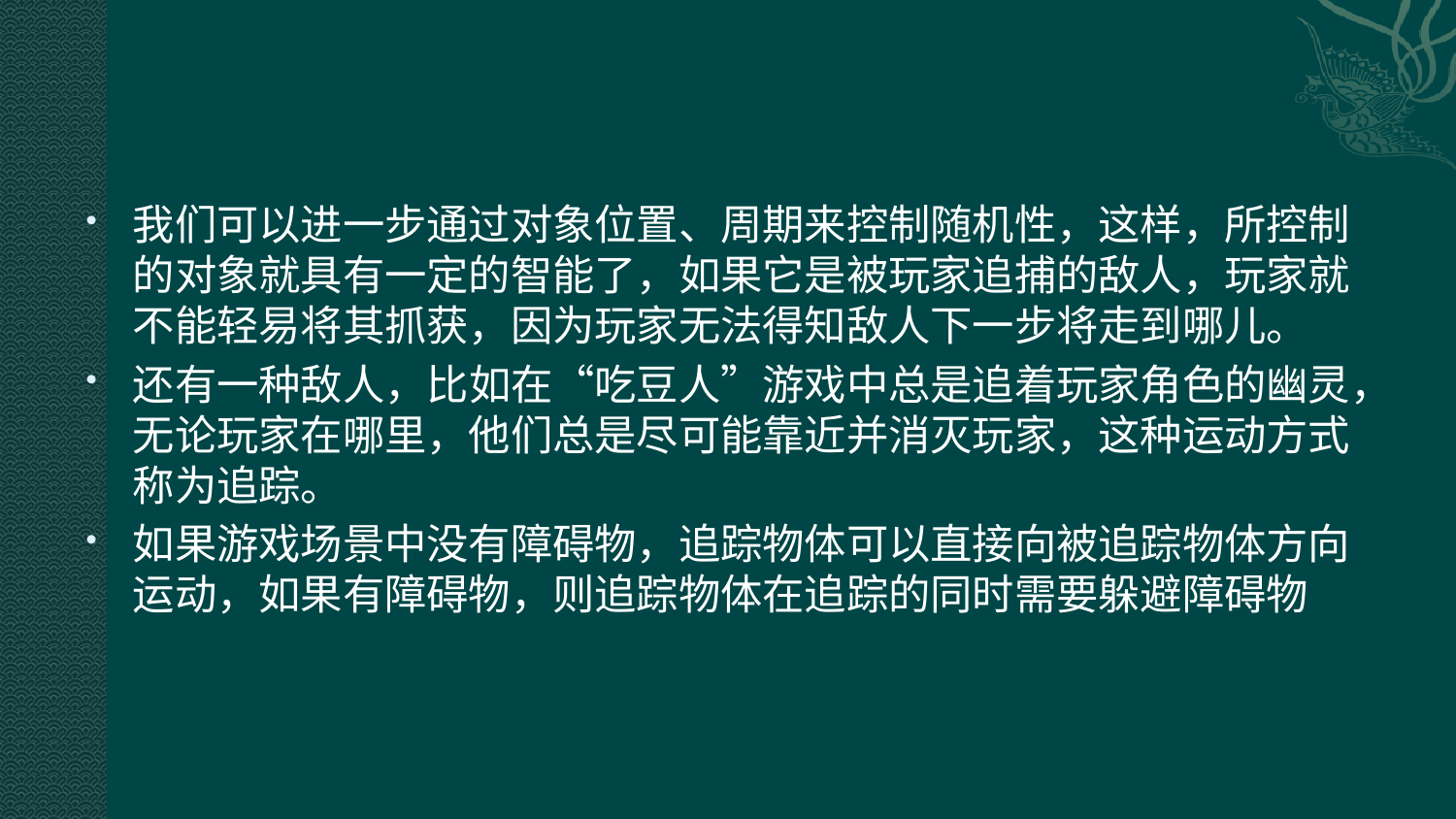

#
我们可以进一步通过对象位置、周期来控制随机性，这样，所控制的对象就具有一定的智能了，如果它是被玩家追捕的敌人，玩家就不能轻易将其抓获，因为玩家无法得知敌人下一步将走到哪儿。
还有一种敌人，比如在“吃豆人”游戏中总是追着玩家角色的幽灵，无论玩家在哪里，他们总是尽可能靠近并消灭玩家，这种运动方式称为追踪。
如果游戏场景中没有障碍物，追踪物体可以直接向被追踪物体方向运动，如果有障碍物，则追踪物体在追踪的同时需要躲避障碍物